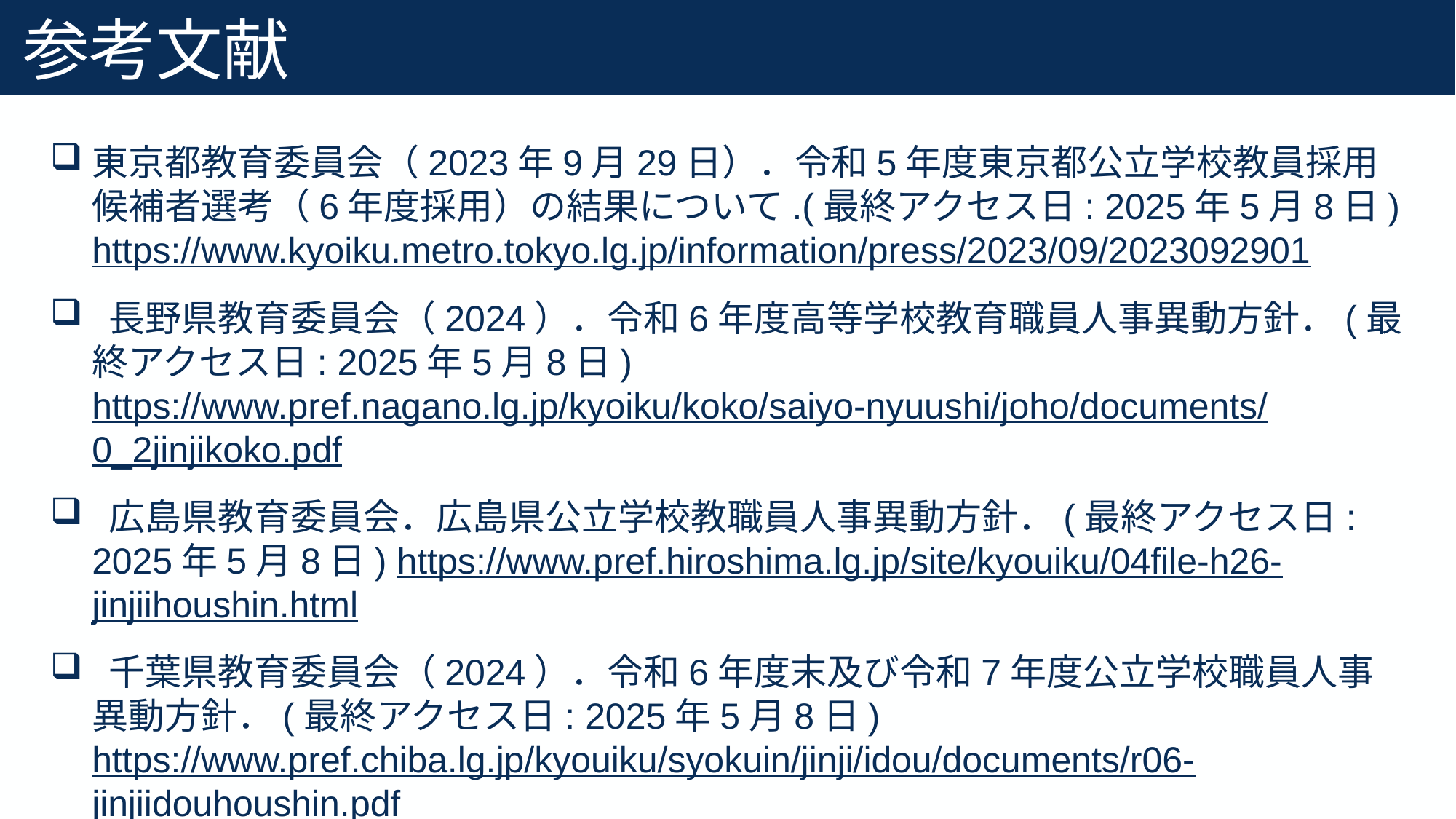

# 参考文献
116
東京都教育委員会（2023年9月29日）．令和5年度東京都公立学校教員採用候補者選考（6年度採用）の結果について.(最終アクセス日: 2025年5月8日) https://www.kyoiku.metro.tokyo.lg.jp/information/press/2023/09/2023092901
 長野県教育委員会（2024）．令和6年度高等学校教育職員人事異動方針．(最終アクセス日: 2025年5月8日) https://www.pref.nagano.lg.jp/kyoiku/koko/saiyo-nyuushi/joho/documents/0_2jinjikoko.pdf
 広島県教育委員会．広島県公立学校教職員人事異動方針．(最終アクセス日: 2025年5月8日) https://www.pref.hiroshima.lg.jp/site/kyouiku/04file-h26-jinjiihoushin.html
 千葉県教育委員会（2024）．令和6年度末及び令和7年度公立学校職員人事異動方針．(最終アクセス日: 2025年5月8日) https://www.pref.chiba.lg.jp/kyouiku/syokuin/jinji/idou/documents/r06-jinjiidouhoushin.pdf